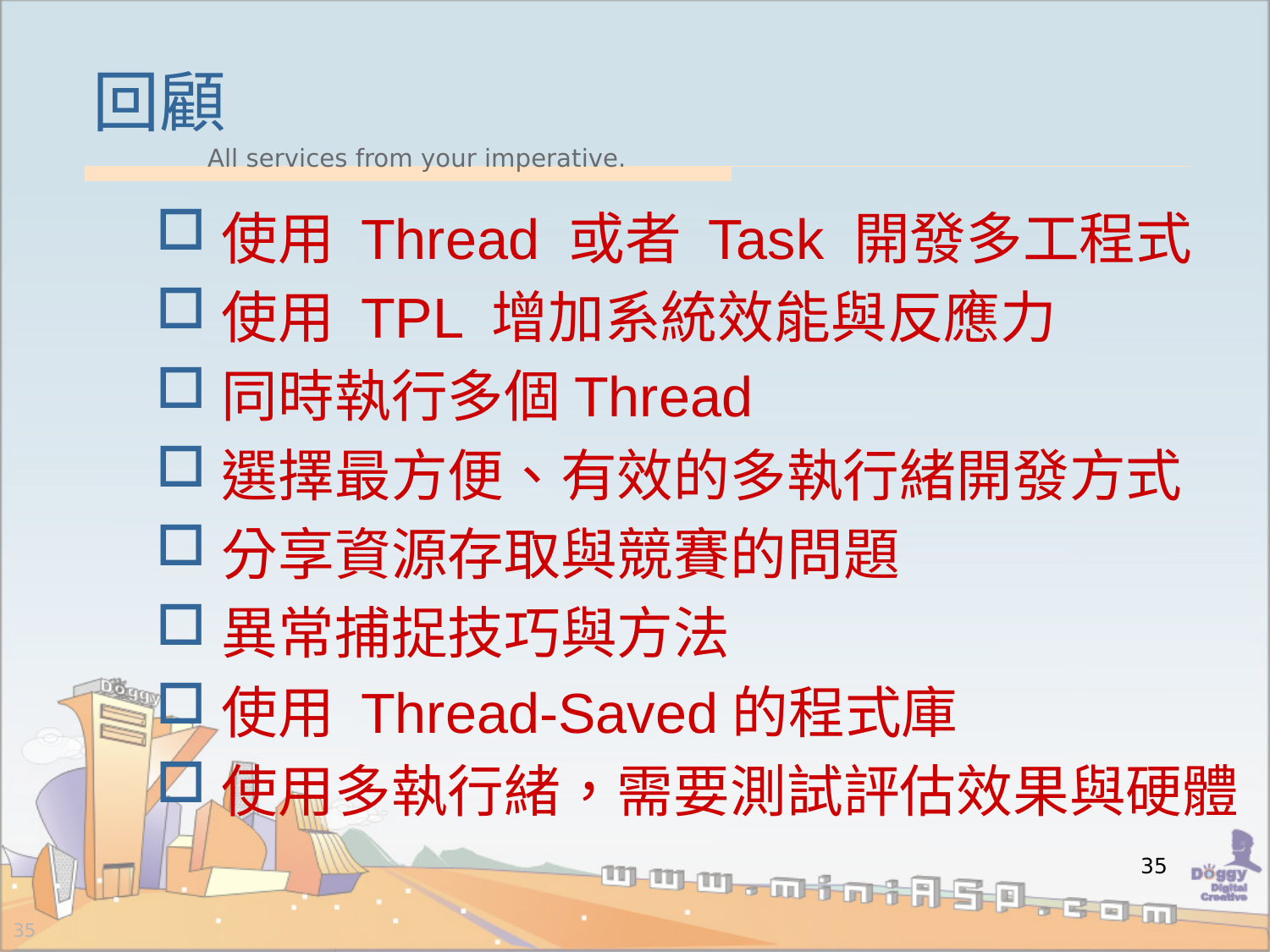

# 回顧
使用 Thread 或者 Task 開發多工程式
使用 TPL 增加系統效能與反應力
同時執行多個Thread
選擇最方便、有效的多執行緒開發方式
分享資源存取與競賽的問題
異常捕捉技巧與方法
使用 Thread-Saved的程式庫
使用多執行緒，需要測試評估效果與硬體
35